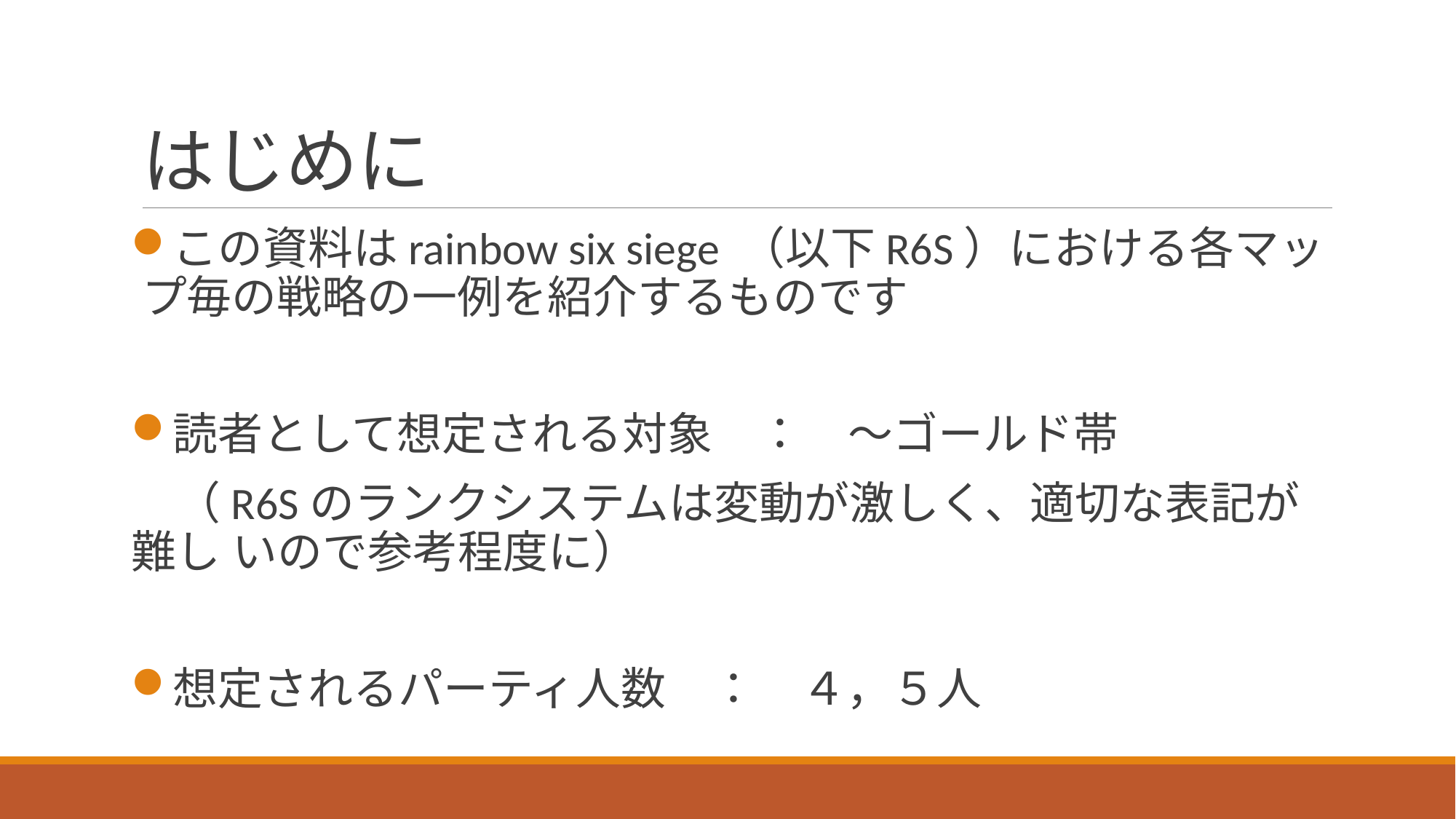

# はじめに
この資料はrainbow six siege （以下R6S）における各マップ毎の戦略の一例を紹介するものです

読者として想定される対象　：　～ゴールド帯
　（R6Sのランクシステムは変動が激しく、適切な表記が難し	いので参考程度に）

想定されるパーティ人数　：　４，５人